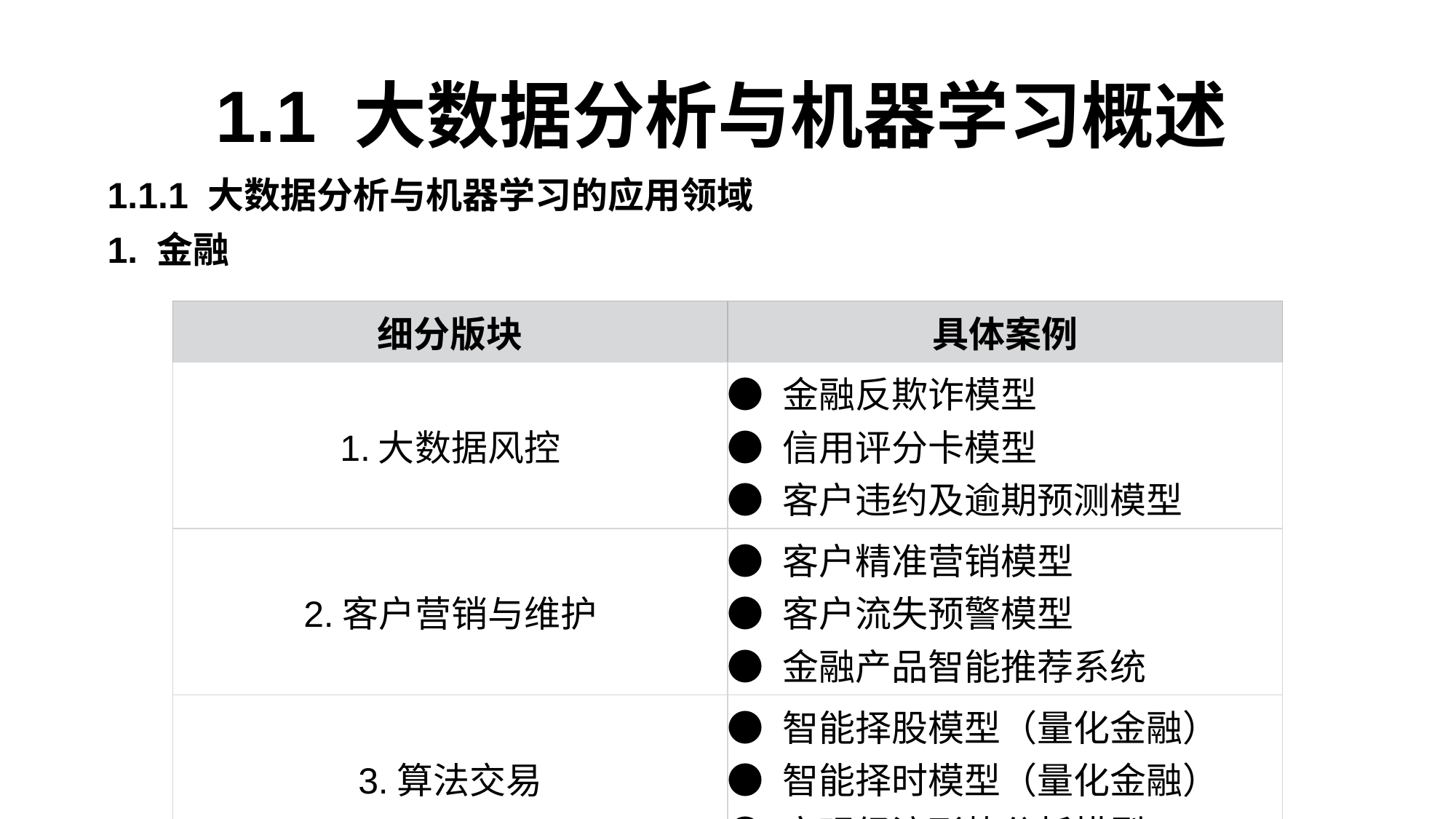

# 1.1 大数据分析与机器学习概述
1.1.1 大数据分析与机器学习的应用领域
1. 金融
| 细分版块 | 具体案例 |
| --- | --- |
| 1.大数据风控 | ● 金融反欺诈模型 ● 信用评分卡模型 ● 客户违约及逾期预测模型 |
| 2.客户营销与维护 | ● 客户精准营销模型 ● 客户流失预警模型 ● 金融产品智能推荐系统 |
| 3.算法交易 | ● 智能择股模型（量化金融） ● 智能择时模型（量化金融） ● 宏观经济形势分析模型 |